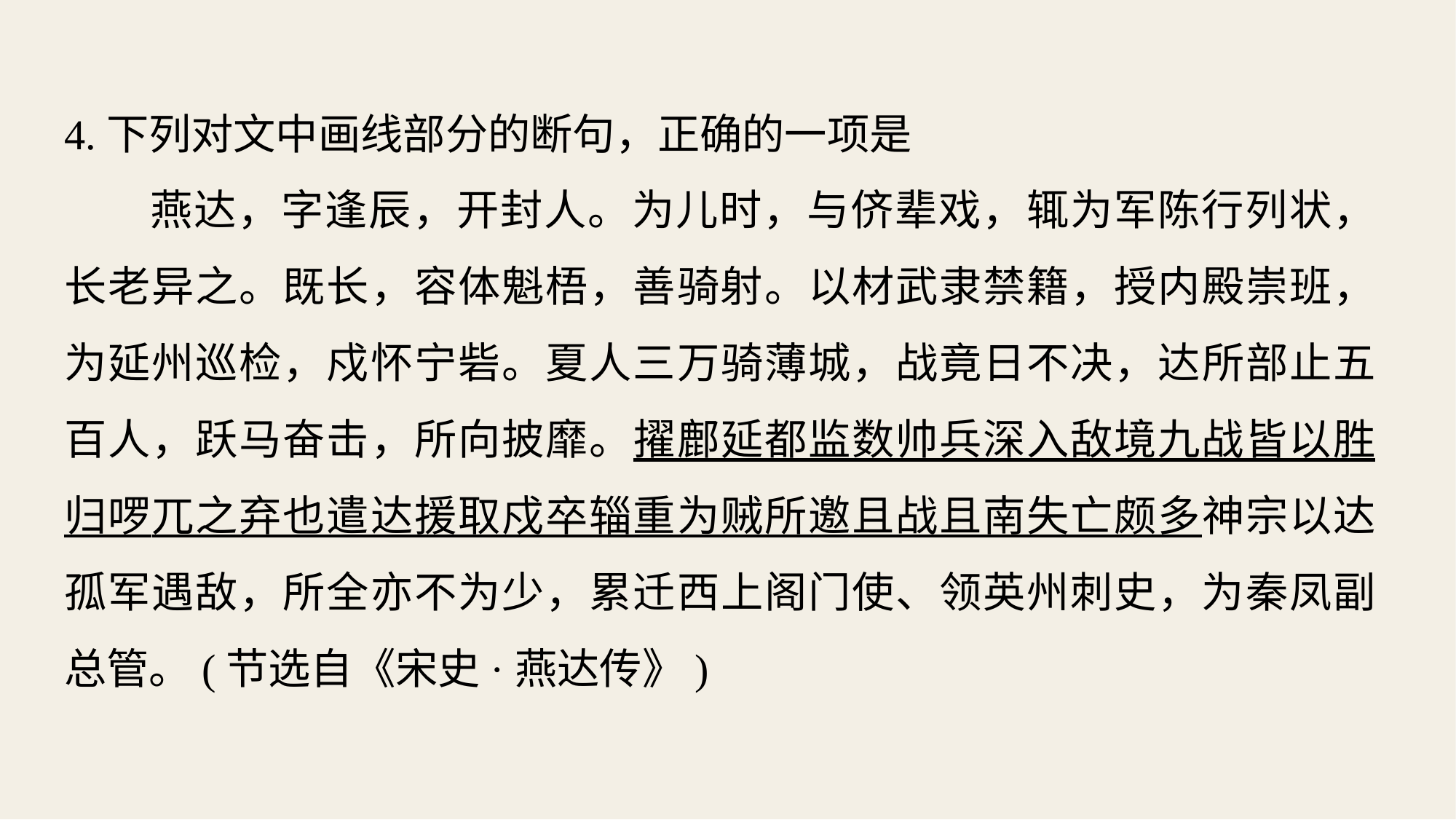

4.下列对文中画线部分的断句，正确的一项是
燕达，字逢辰，开封人。为儿时，与侪辈戏，辄为军陈行列状，长老异之。既长，容体魁梧，善骑射。以材武隶禁籍，授内殿崇班，为延州巡检，戍怀宁砦。夏人三万骑薄城，战竟日不决，达所部止五百人，跃马奋击，所向披靡。擢鄜延都监数帅兵深入敌境九战皆以胜归啰兀之弃也遣达援取戍卒辎重为贼所邀且战且南失亡颇多神宗以达孤军遇敌，所全亦不为少，累迁西上阁门使、领英州刺史，为秦凤副总管。(节选自《宋史·燕达传》)